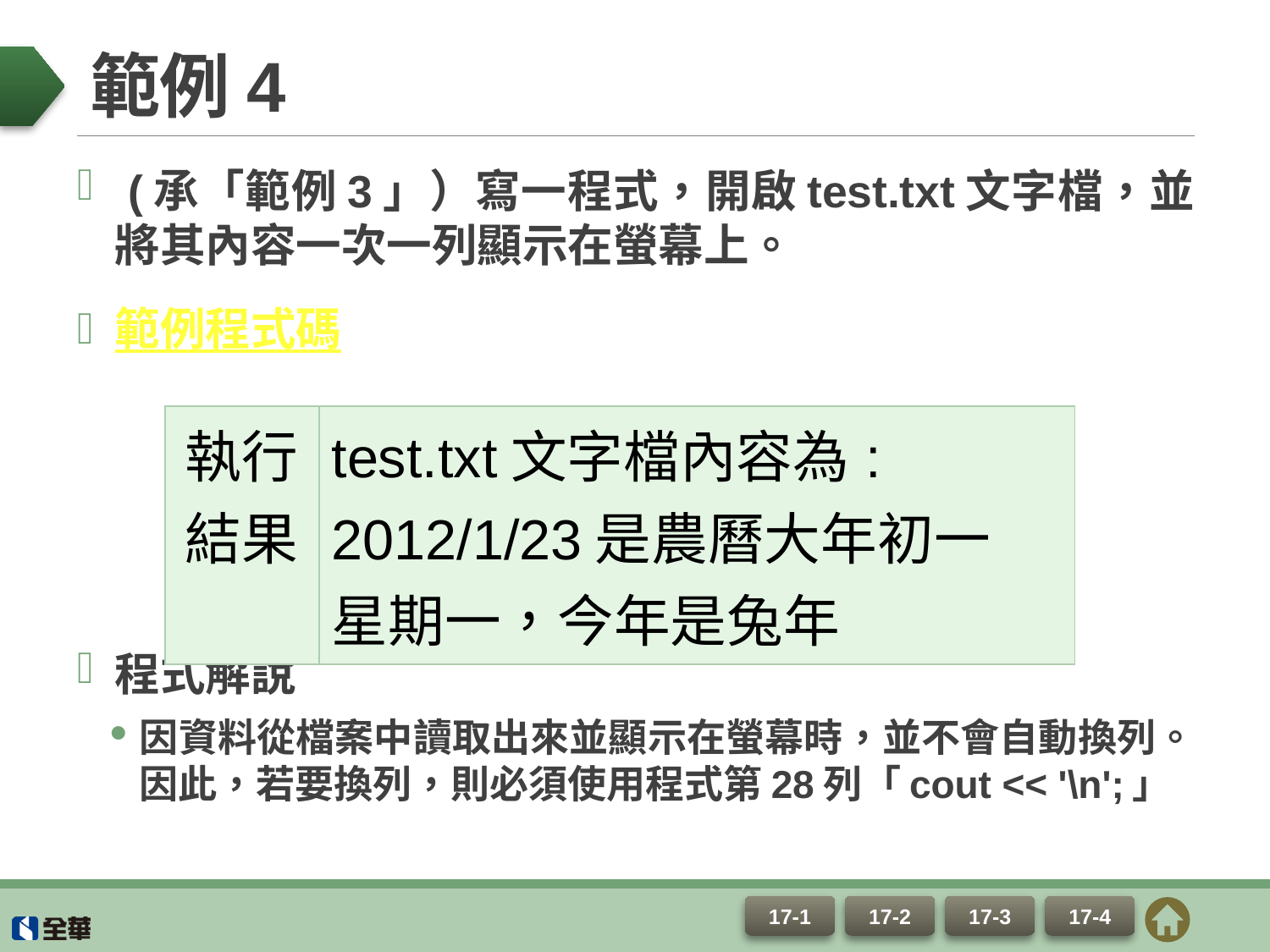

# 範例4
 (承「範例3」）寫一程式，開啟test.txt文字檔，並將其內容一次一列顯示在螢幕上。
範例程式碼

程式解說
因資料從檔案中讀取出來並顯示在螢幕時，並不會自動換列。因此，若要換列，則必須使用程式第28列「cout << '\n';」

| 執行結果 | test.txt文字檔內容為: 2012/1/23是農曆大年初一 星期一，今年是兔年 |
| --- | --- |